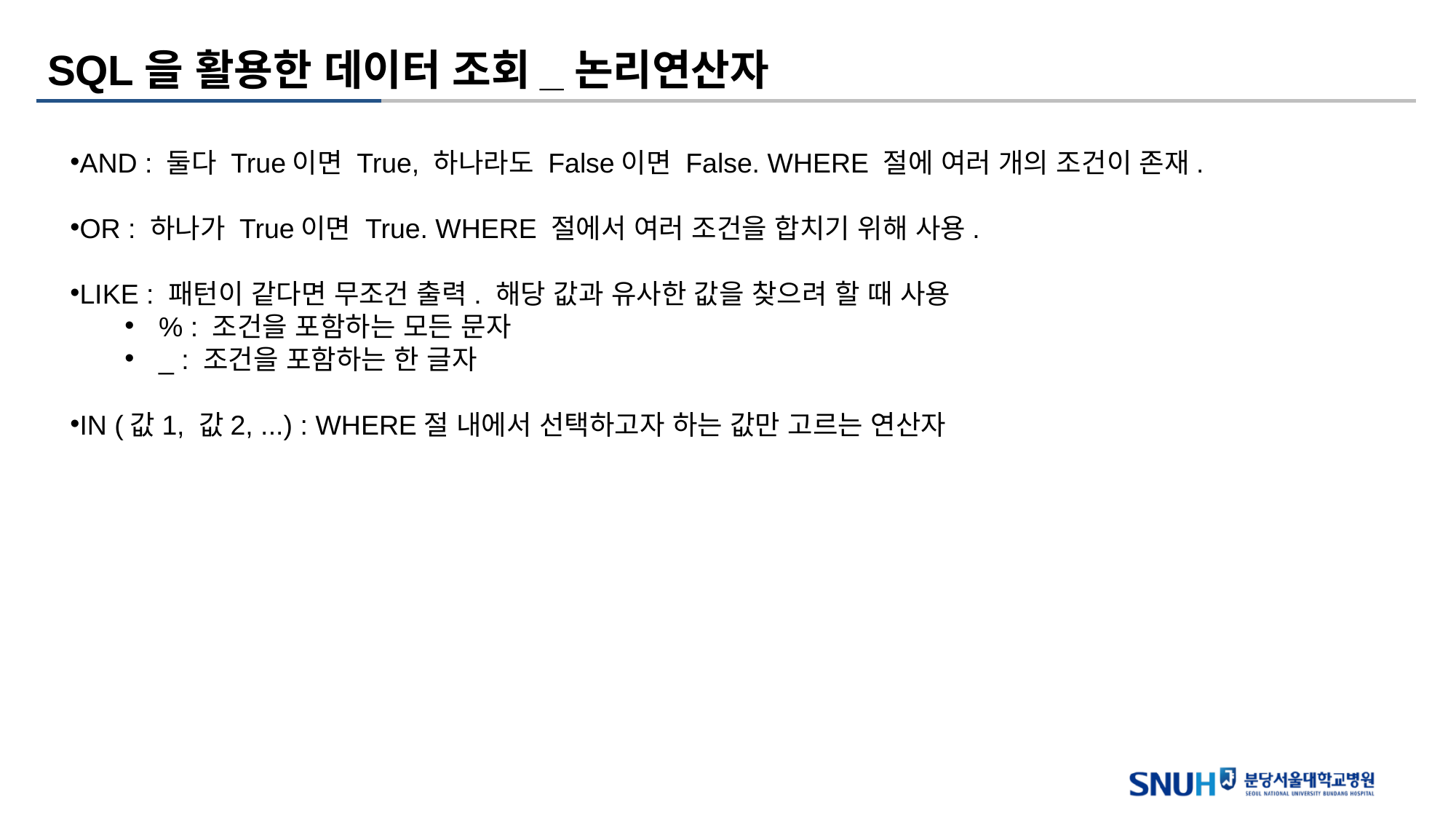

# SQL을 활용한 데이터 조회_논리연산자
AND : 둘다 True이면 True, 하나라도 False이면 False. WHERE 절에 여러 개의 조건이 존재.

OR : 하나가 True이면 True. WHERE 절에서 여러 조건을 합치기 위해 사용.

LIKE : 패턴이 같다면 무조건 출력. 해당 값과 유사한 값을 찾으려 할 때 사용
% : 조건을 포함하는 모든 문자
_ : 조건을 포함하는 한 글자

IN (값1, 값2, ...) : WHERE절 내에서 선택하고자 하는 값만 고르는 연산자